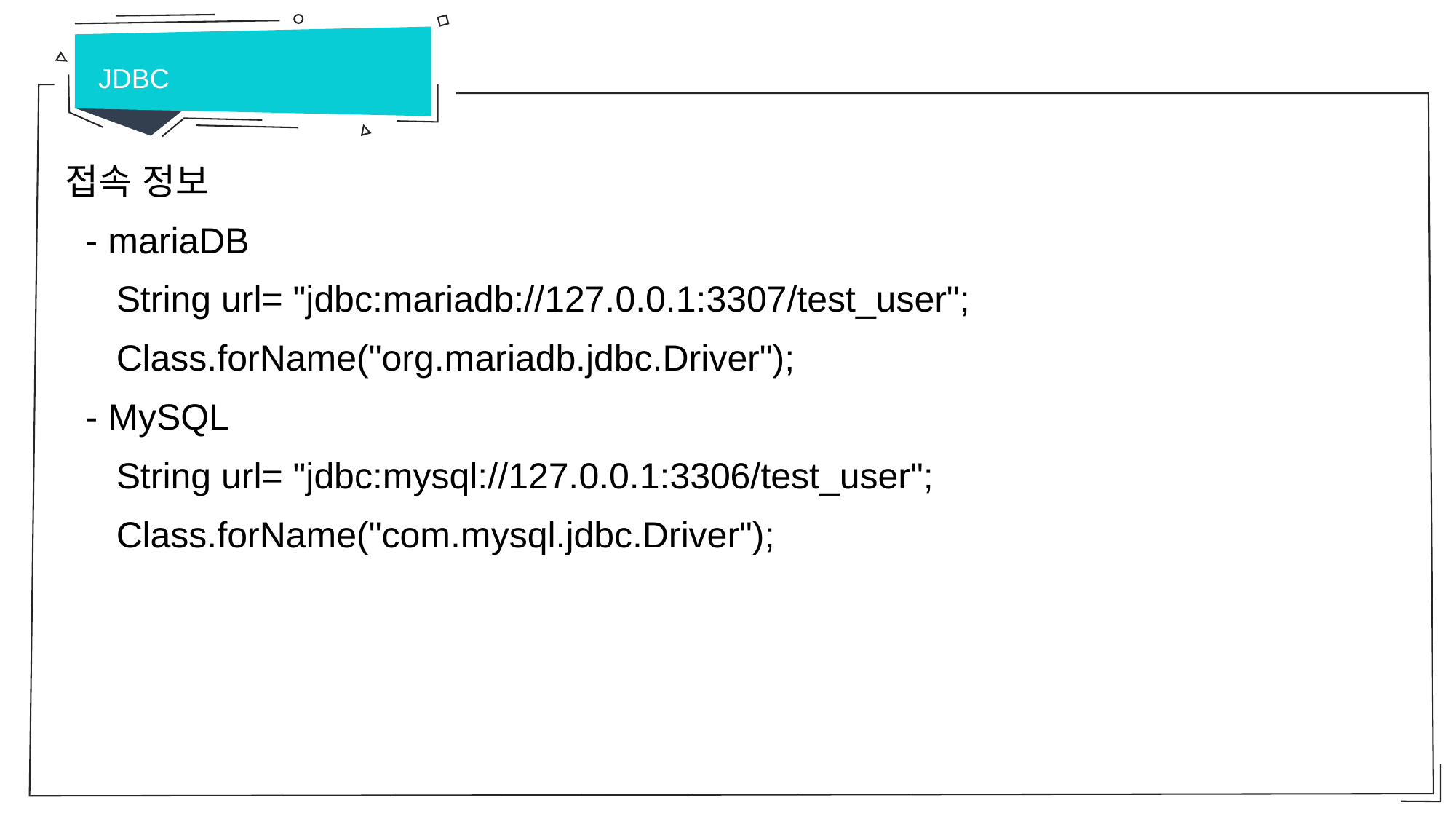

JDBC
접속 정보
  - mariaDB
     String url= "jdbc:mariadb://127.0.0.1:3307/test_user";
     Class.forName("org.mariadb.jdbc.Driver");
  - MySQL
     String url= "jdbc:mysql://127.0.0.1:3306/test_user";
     Class.forName("com.mysql.jdbc.Driver");